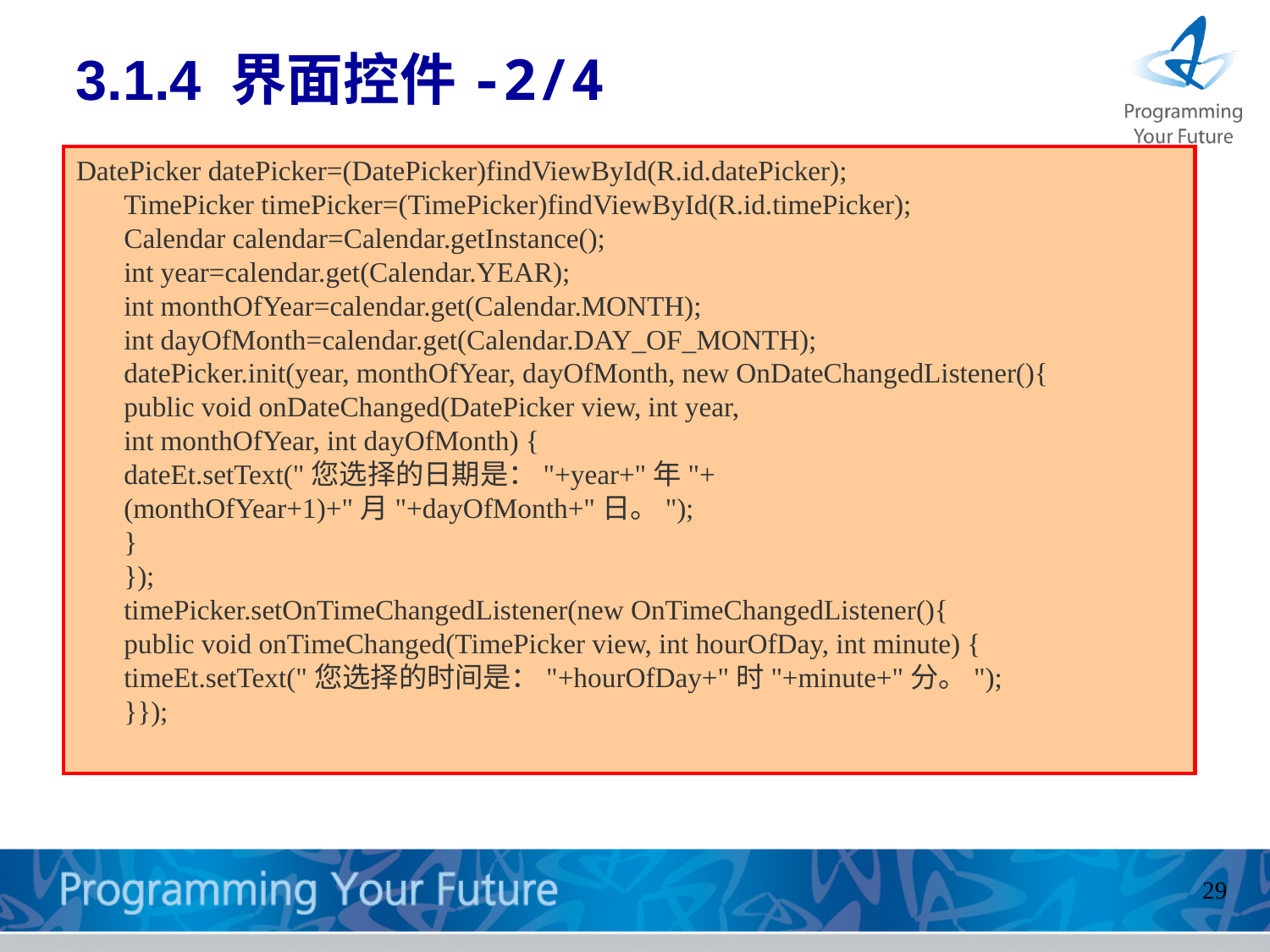

3.1.4 界面控件-2/4
DatePicker datePicker=(DatePicker)findViewById(R.id.datePicker);
TimePicker timePicker=(TimePicker)findViewById(R.id.timePicker);
Calendar calendar=Calendar.getInstance();
int year=calendar.get(Calendar.YEAR);
int monthOfYear=calendar.get(Calendar.MONTH);
int dayOfMonth=calendar.get(Calendar.DAY_OF_MONTH);
datePicker.init(year, monthOfYear, dayOfMonth, new OnDateChangedListener(){
public void onDateChanged(DatePicker view, int year,
int monthOfYear, int dayOfMonth) {
dateEt.setText("您选择的日期是："+year+"年"+(monthOfYear+1)+"月"+dayOfMonth+"日。");
}
});
timePicker.setOnTimeChangedListener(new OnTimeChangedListener(){
public void onTimeChanged(TimePicker view, int hourOfDay, int minute) {
timeEt.setText("您选择的时间是："+hourOfDay+"时"+minute+"分。");
}});